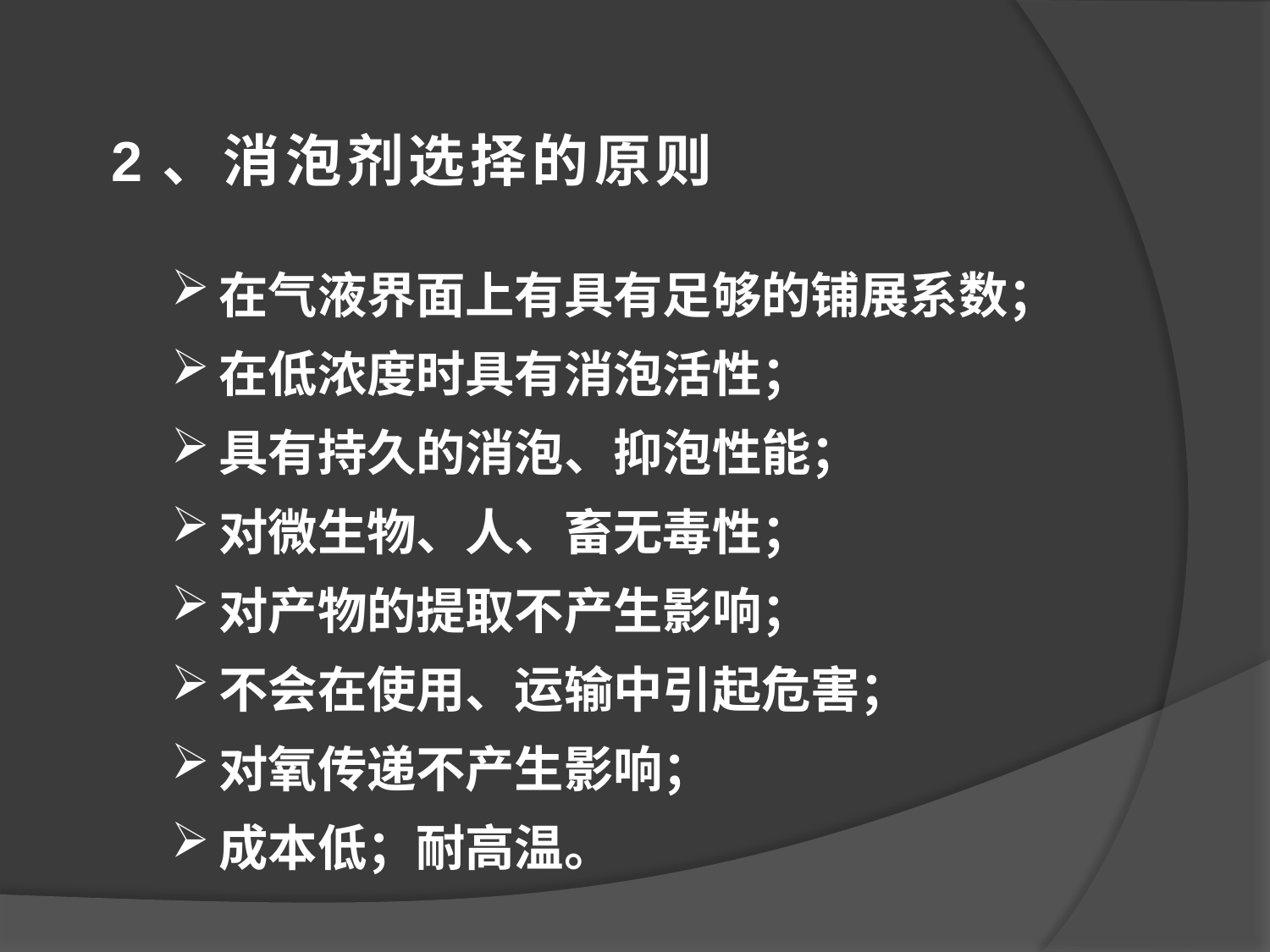

2、消泡剂选择的原则
在气液界面上有具有足够的铺展系数；
在低浓度时具有消泡活性；
具有持久的消泡、抑泡性能；
对微生物、人、畜无毒性；
对产物的提取不产生影响；
不会在使用、运输中引起危害；
对氧传递不产生影响；
成本低；耐高温。